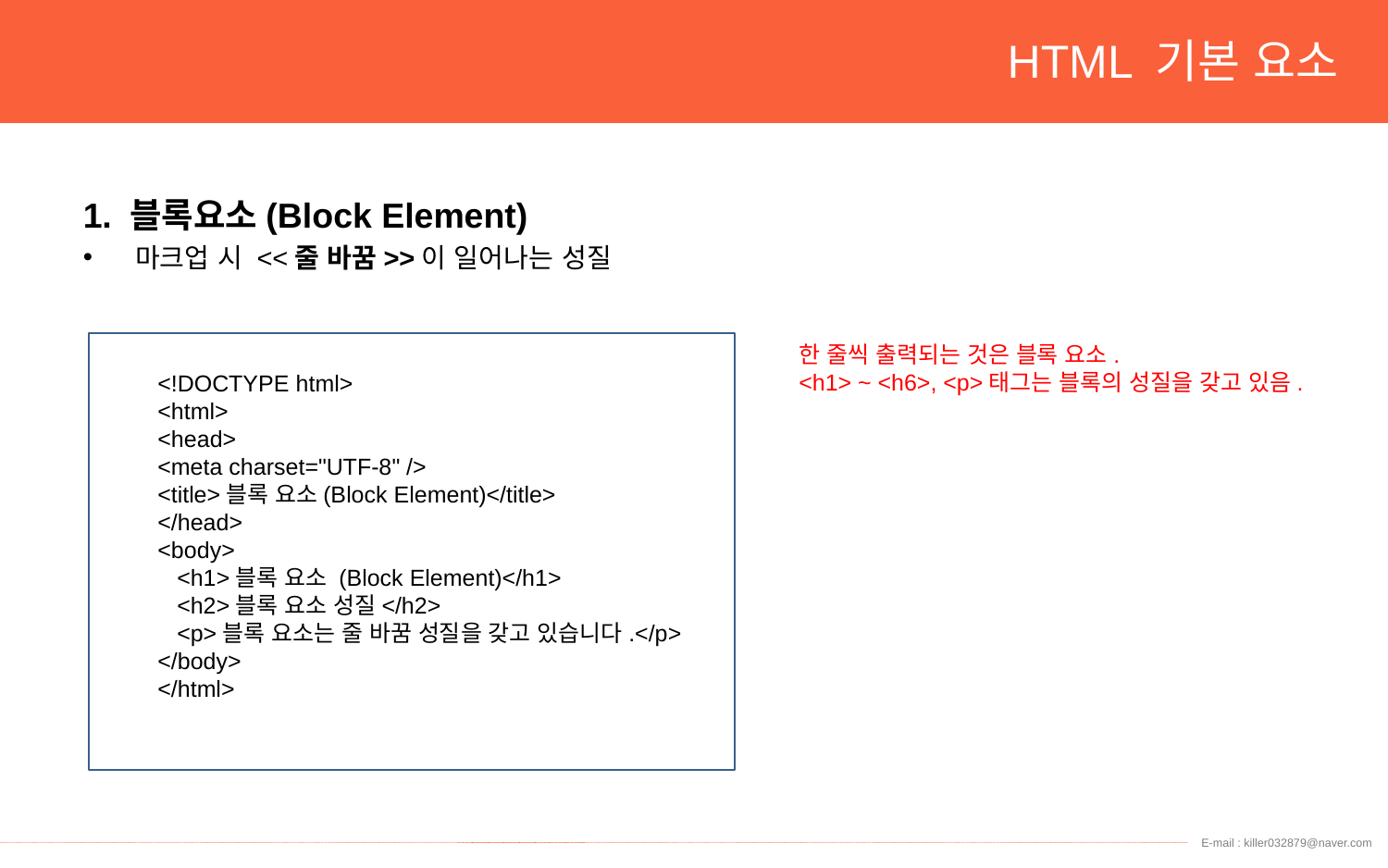

HTML 기본 요소
1. 블록요소(Block Element)
마크업 시 <<줄 바꿈>>이 일어나는 성질
한 줄씩 출력되는 것은 블록 요소.
<h1> ~ <h6>, <p>태그는 블록의 성질을 갖고 있음.

<!DOCTYPE html>
<html>
<head>
<meta charset="UTF-8" />
<title>블록 요소(Block Element)</title>
</head>
<body>
   <h1>블록 요소 (Block Element)</h1>
   <h2>블록 요소 성질</h2>
   <p>블록 요소는 줄 바꿈 성질을 갖고 있습니다.</p>
</body>
</html>